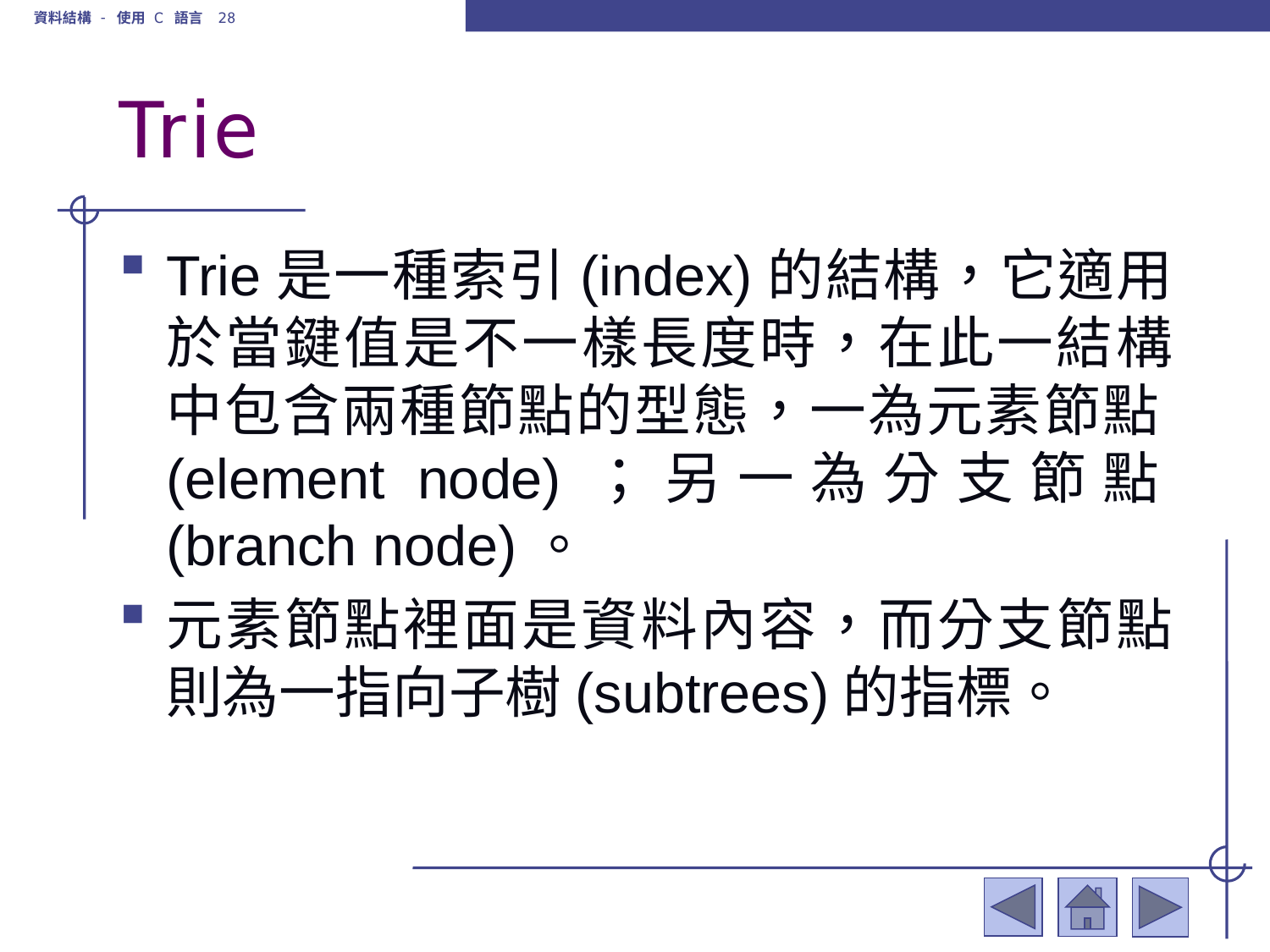

資料結構 - 使用 C 語言   28
# Trie
Trie是一種索引(index)的結構，它適用於當鍵值是不一樣長度時，在此一結構中包含兩種節點的型態，一為元素節點(element node)；另一為分支節點(branch node)。
元素節點裡面是資料內容，而分支節點則為一指向子樹(subtrees)的指標。